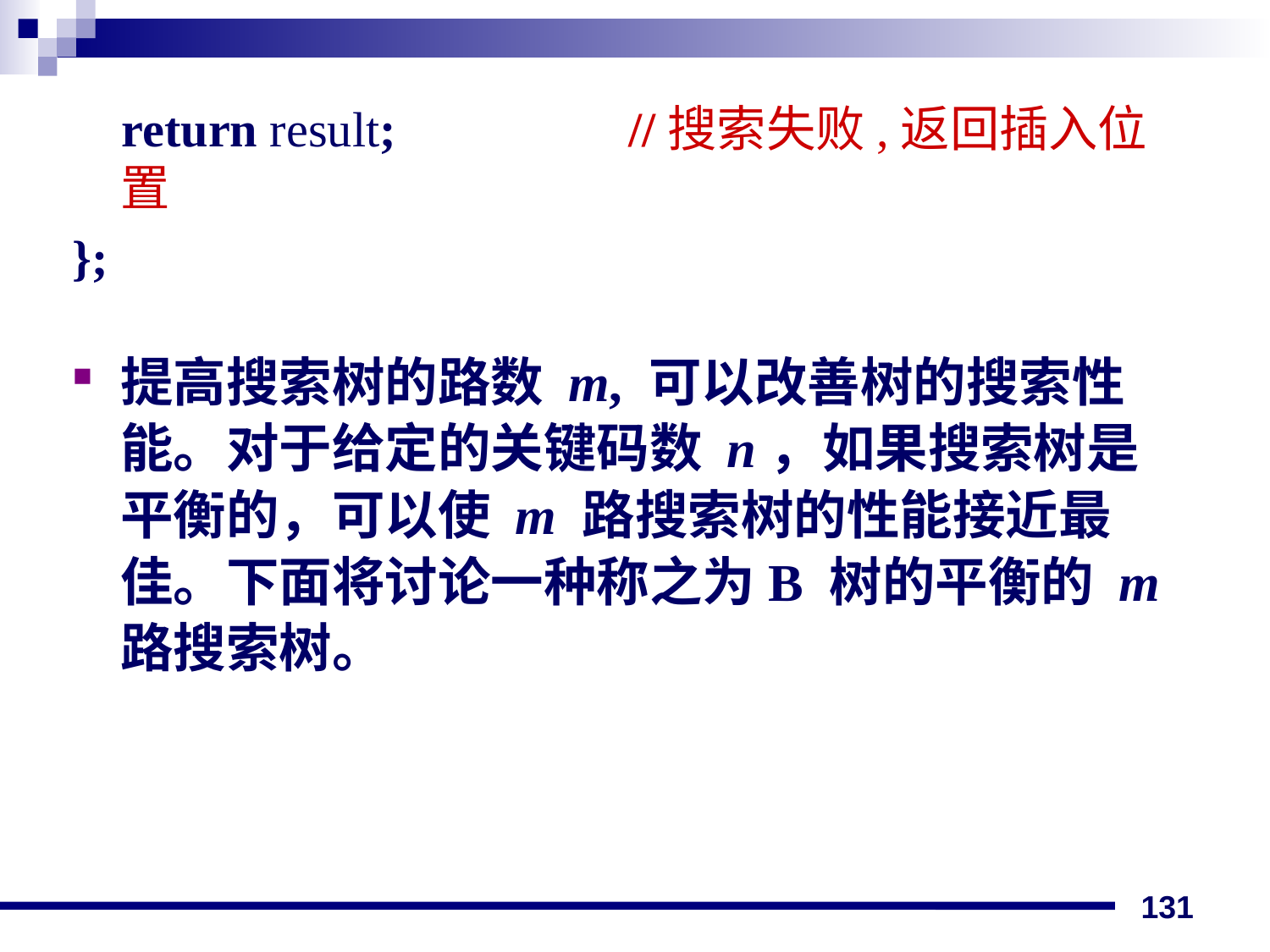

return result;         	//搜索失败,返回插入位置
};

提高搜索树的路数 m, 可以改善树的搜索性能。对于给定的关键码数 n，如果搜索树是平衡的，可以使 m 路搜索树的性能接近最佳。下面将讨论一种称之为B 树的平衡的 m 路搜索树。
131